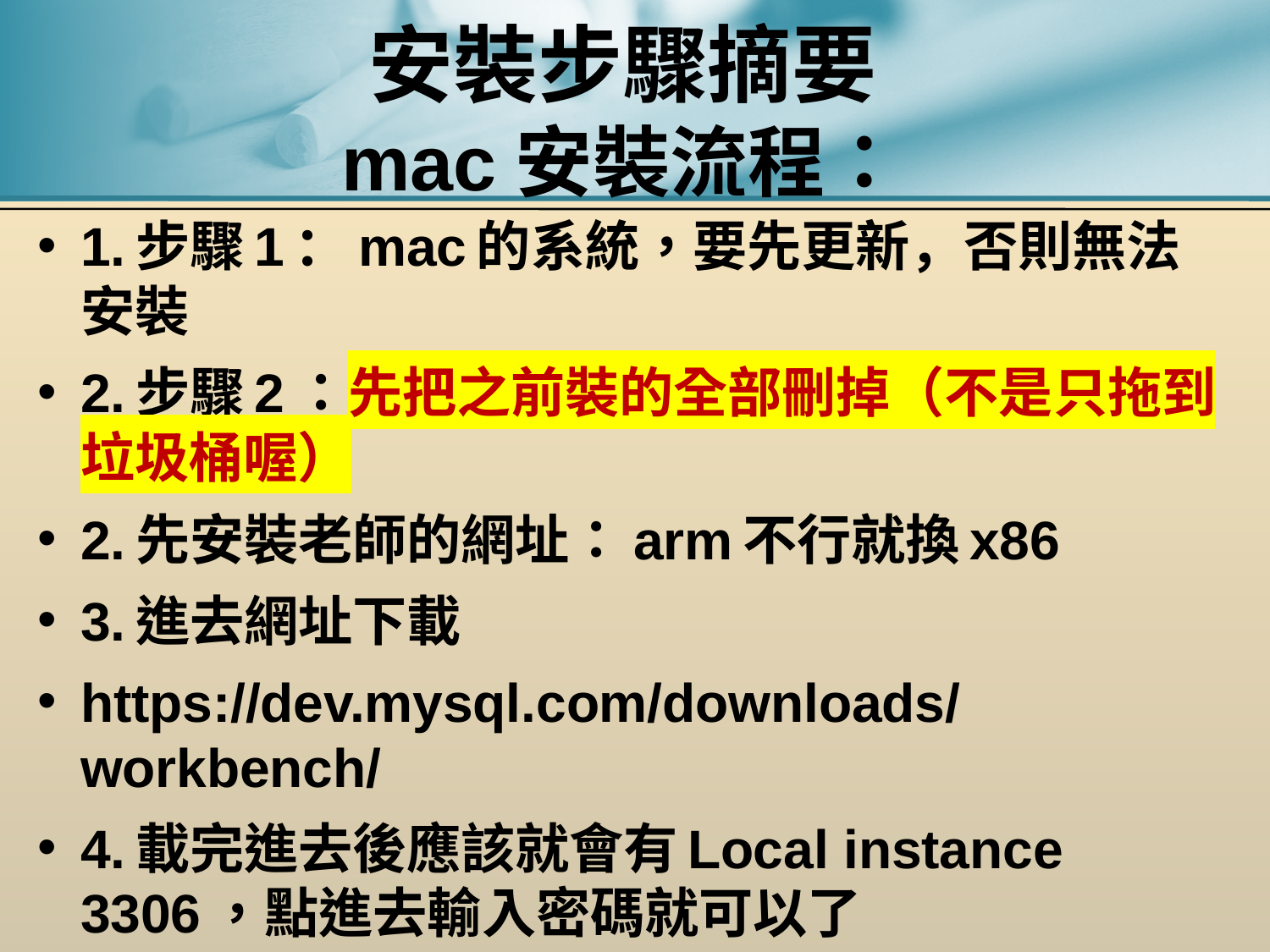

# 安裝步驟摘要 mac安裝流程：
1.步驟1：mac的系統，要先更新，否則無法安裝
2.步驟2：先把之前裝的全部刪掉（不是只拖到垃圾桶喔）
2.先安裝老師的網址：arm不行就換x86
3.進去網址下載
https://dev.mysql.com/downloads/workbench/
4.載完進去後應該就會有Local instance 3306，點進去輸入密碼就可以了